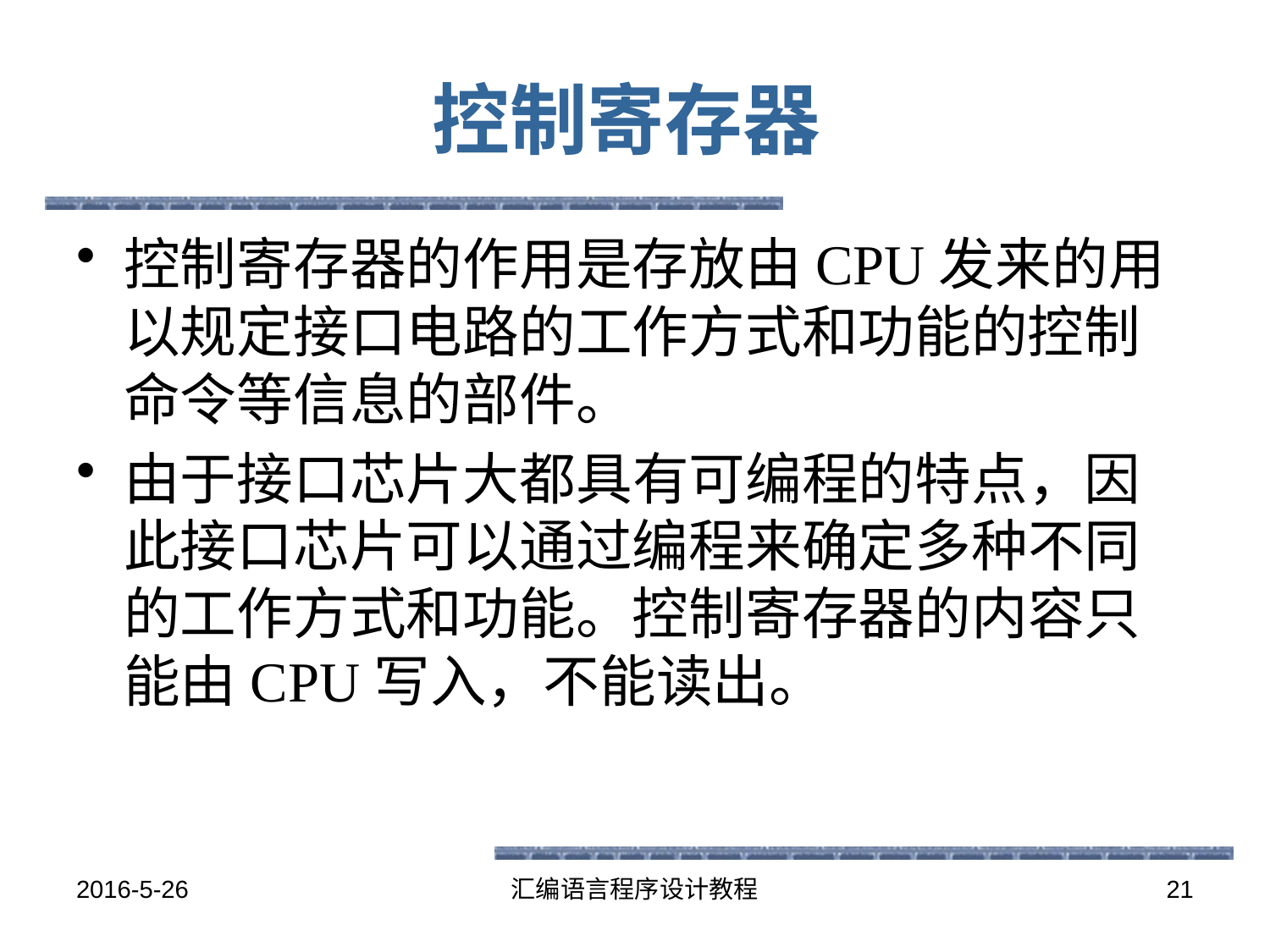

# 控制寄存器
控制寄存器的作用是存放由CPU发来的用以规定接口电路的工作方式和功能的控制命令等信息的部件。
由于接口芯片大都具有可编程的特点，因此接口芯片可以通过编程来确定多种不同的工作方式和功能。控制寄存器的内容只能由CPU写入，不能读出。
2016-5-26
汇编语言程序设计教程
21